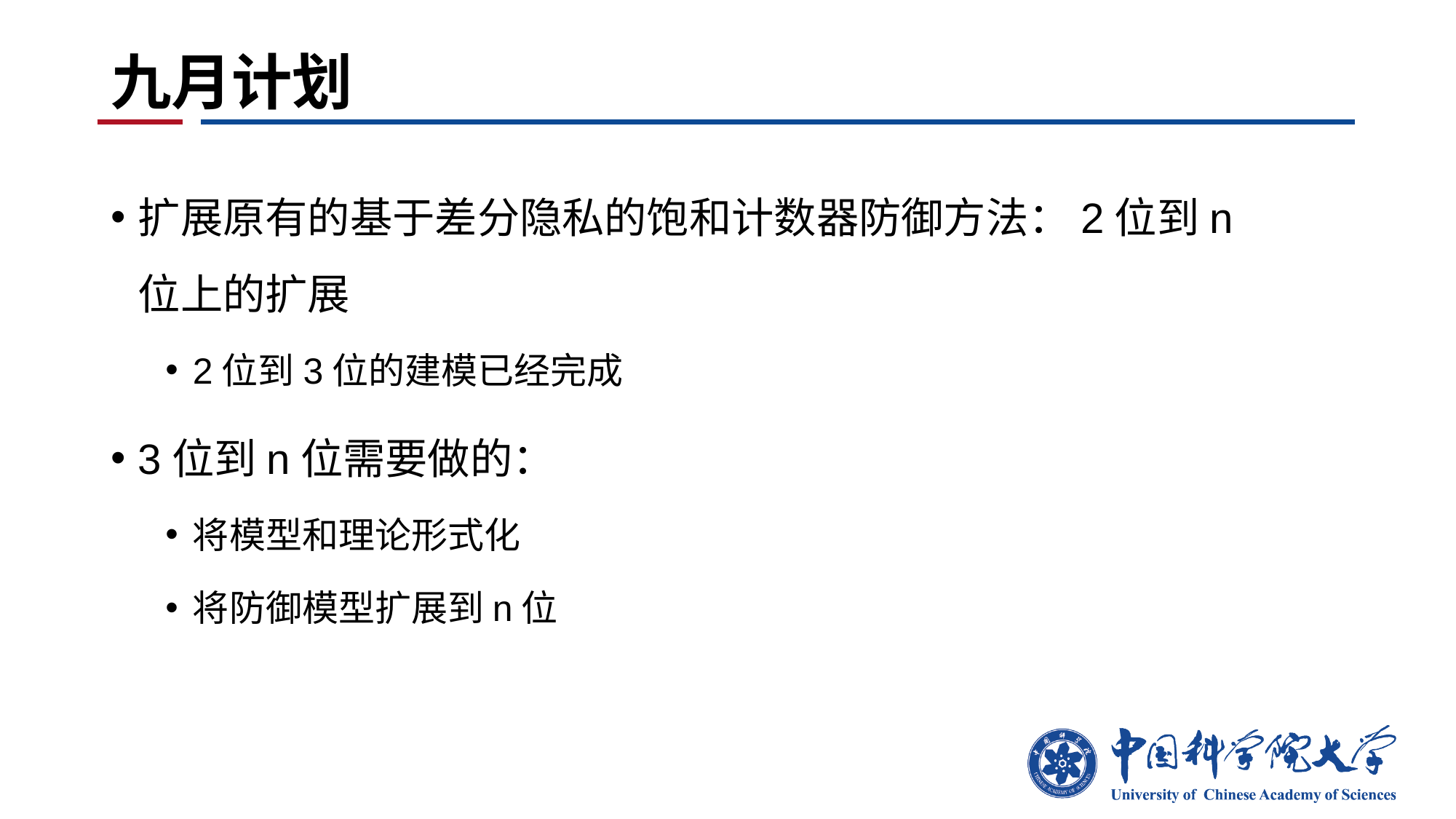

# 九月计划
扩展原有的基于差分隐私的饱和计数器防御方法：2位到n位上的扩展
2位到3位的建模已经完成
3位到n位需要做的：
将模型和理论形式化
将防御模型扩展到n位